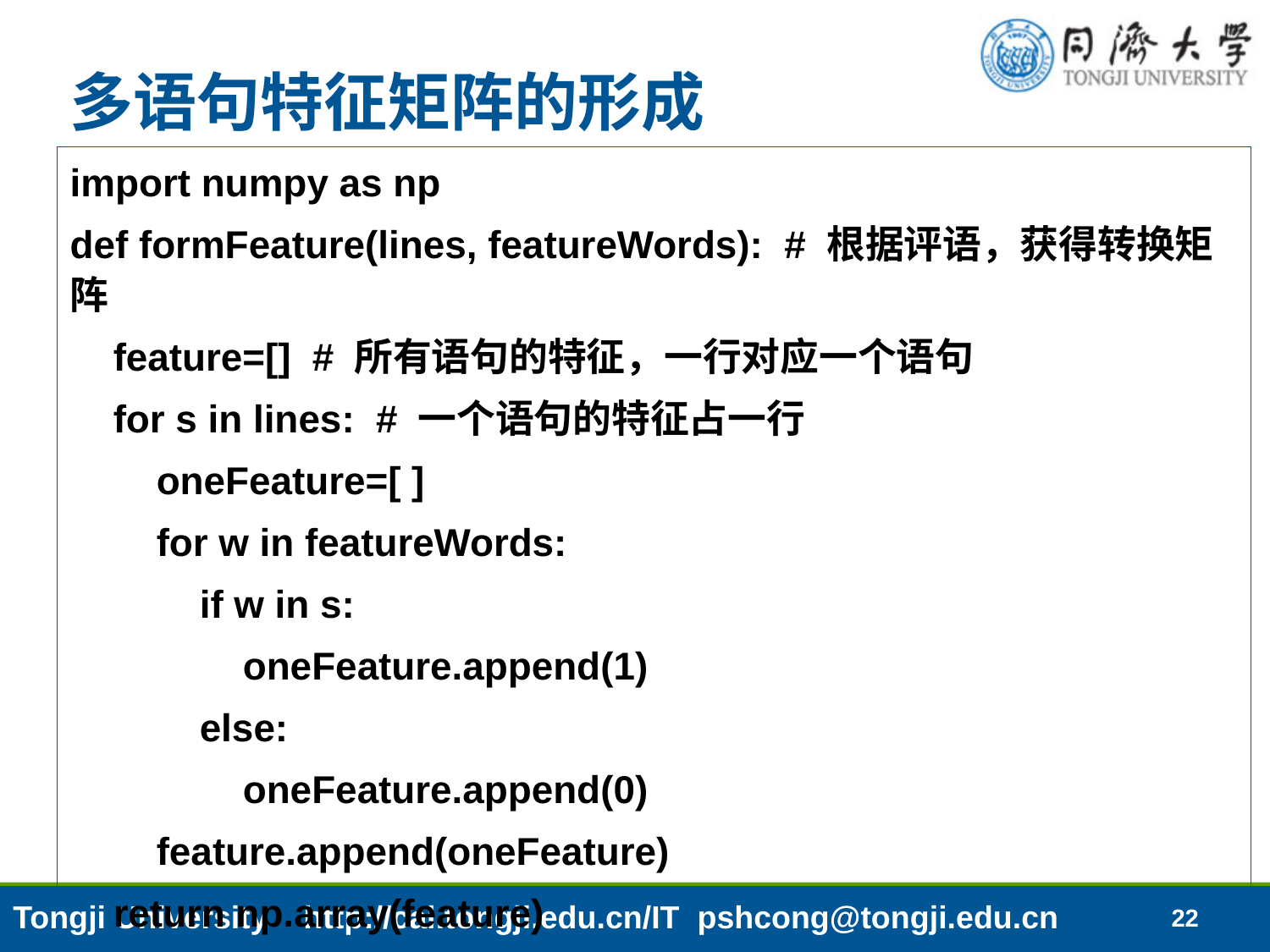

# 多语句特征矩阵的形成
import numpy as np
def formFeature(lines, featureWords):  # 根据评语，获得转换矩阵
    feature=[]  # 所有语句的特征，一行对应一个语句
    for s in lines:  # 一个语句的特征占一行
        oneFeature=[ ]
        for w in featureWords:
            if w in s:
                oneFeature.append(1)
            else:
                oneFeature.append(0)
        feature.append(oneFeature)
    return np.array(feature)